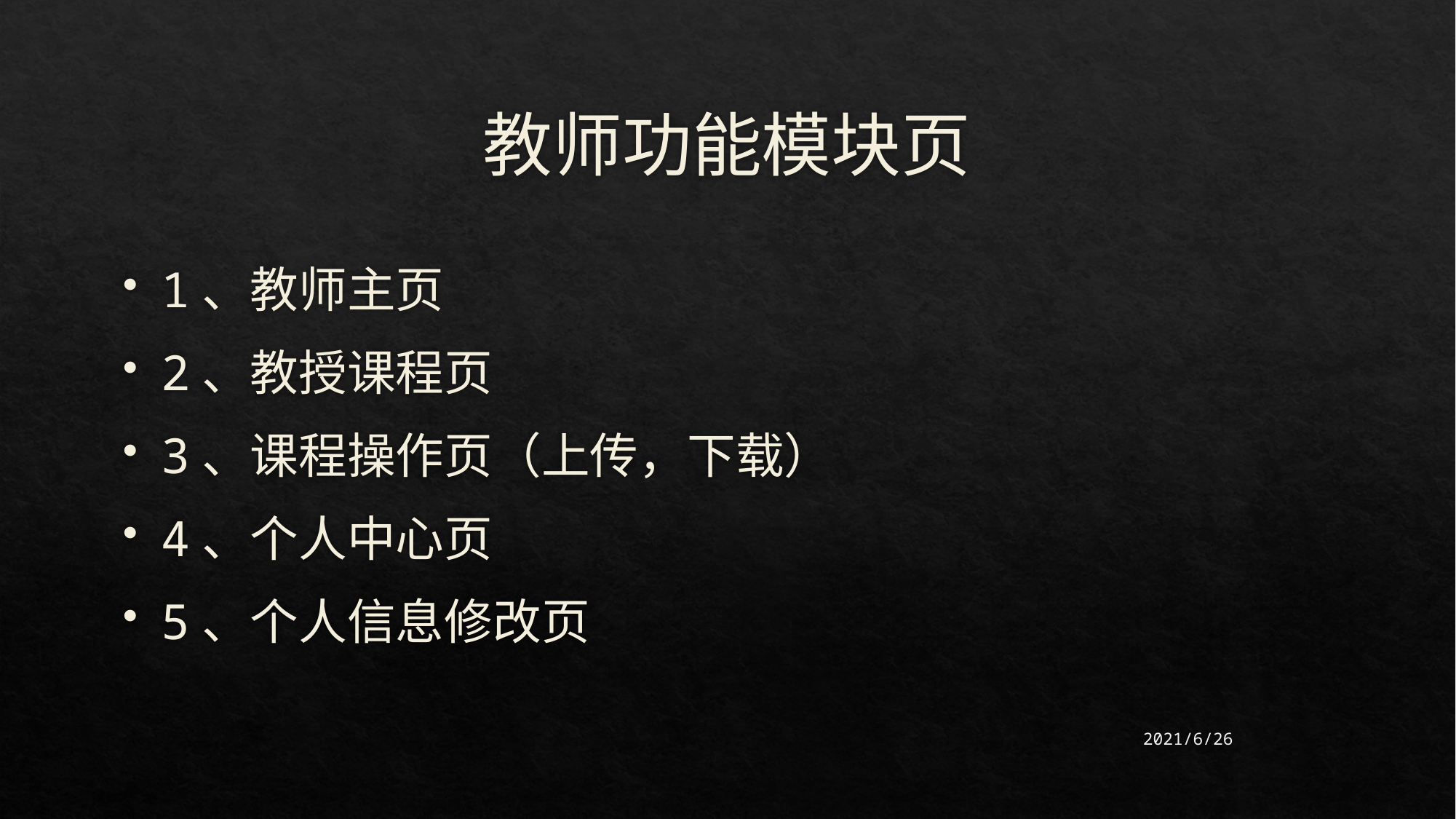

# 教师功能模块页
1、教师主页
2、教授课程页
3、课程操作页（上传，下载）
4、个人中心页
5、个人信息修改页
2021/6/26